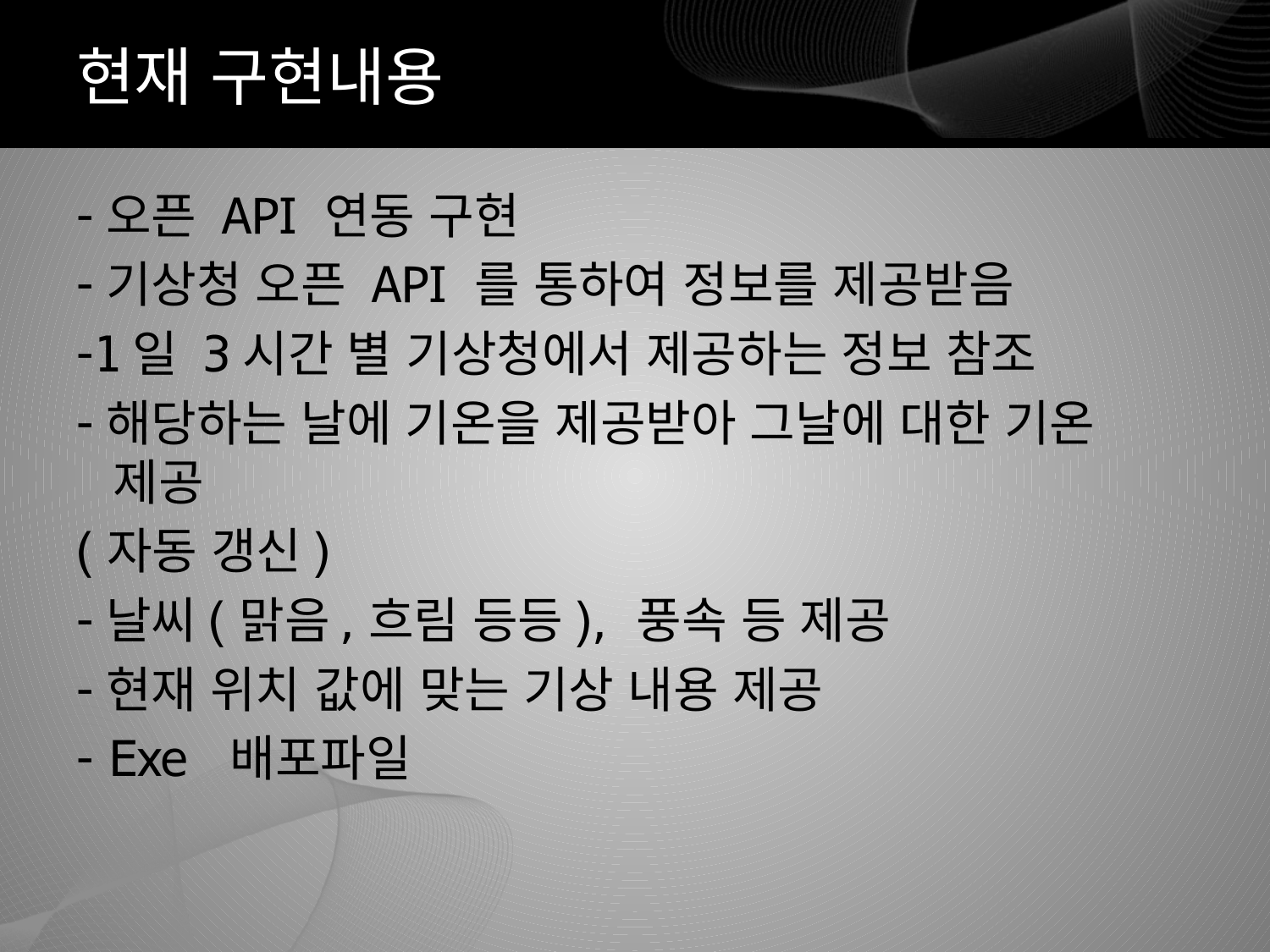

# 현재 구현내용
-오픈 API 연동 구현
-기상청 오픈 API 를 통하여 정보를 제공받음
-1일 3시간 별 기상청에서 제공하는 정보 참조
-해당하는 날에 기온을 제공받아 그날에 대한 기온 제공
(자동 갱신)
-날씨(맑음,흐림 등등), 풍속 등 제공
-현재 위치 값에 맞는 기상 내용 제공
- Exe  배포파일